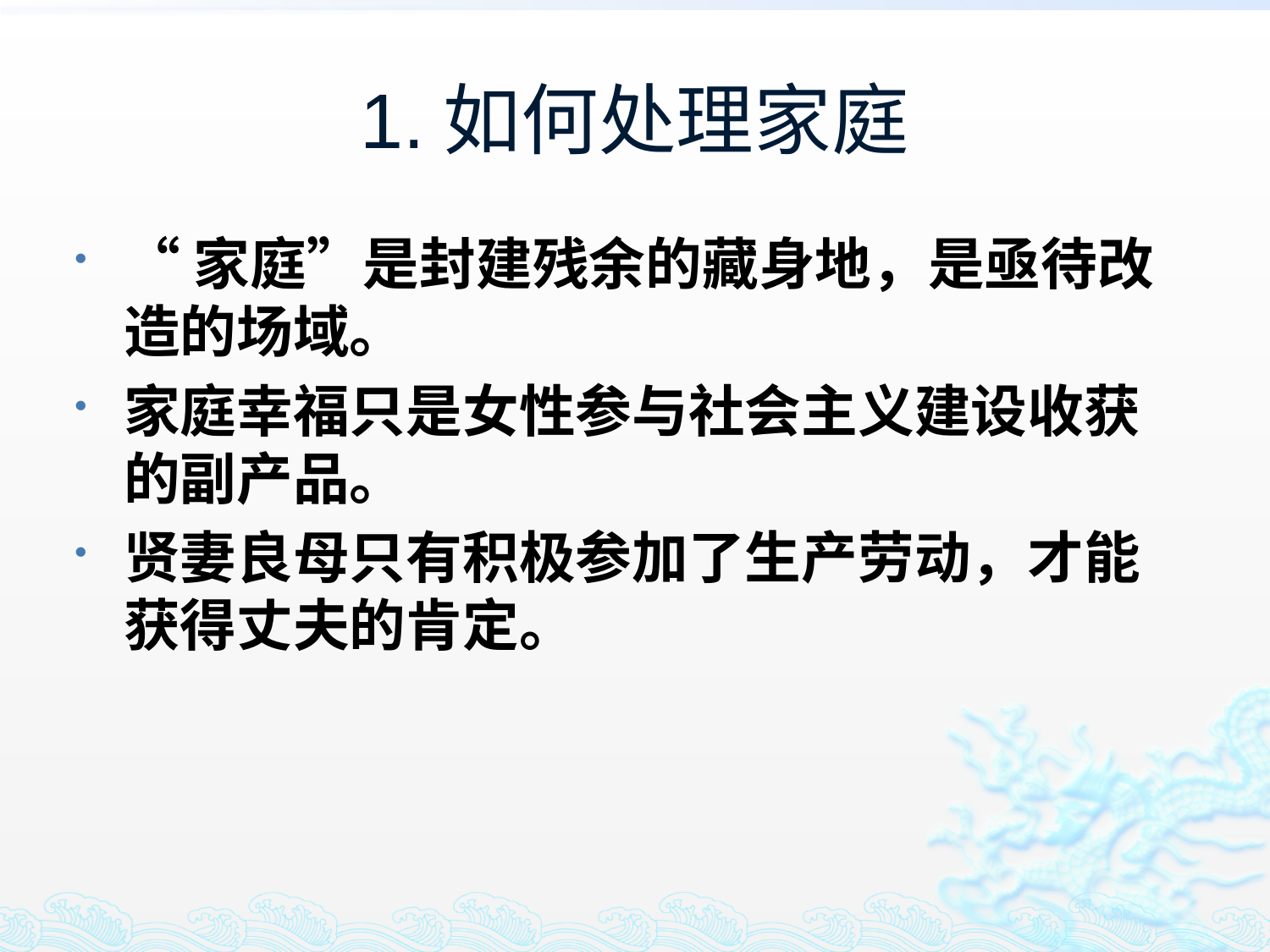

# 1.如何处理家庭
“家庭”是封建残余的藏身地，是亟待改造的场域。
家庭幸福只是女性参与社会主义建设收获的副产品。
贤妻良母只有积极参加了生产劳动，才能获得丈夫的肯定。